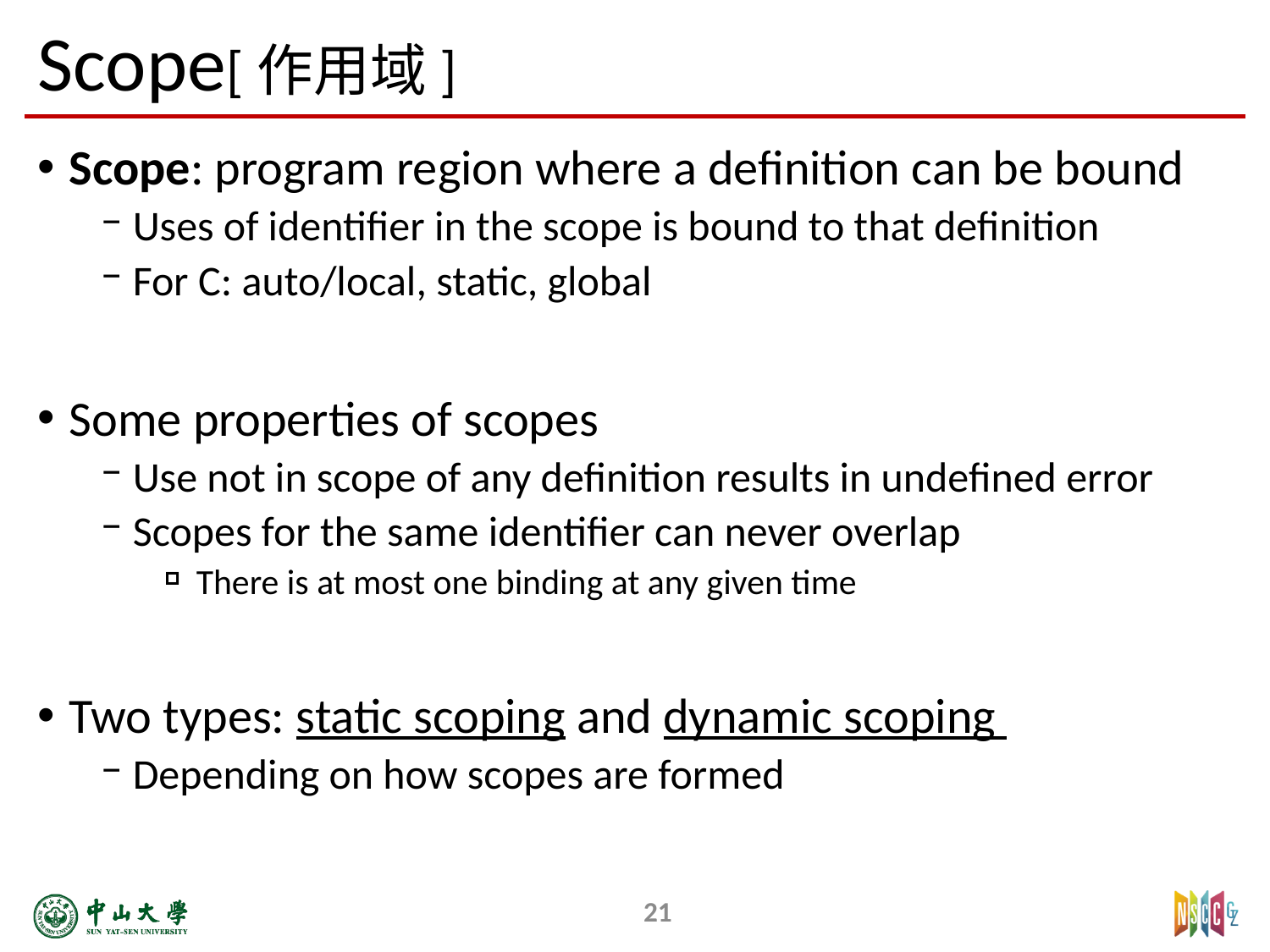

# Scope[作用域]
Scope: program region where a definition can be bound ­
Uses of identifier in the scope is bound to that definition
For C: auto/local, static, global

Some properties of scopes
Use not in scope of any definition results in undefined error ­
Scopes for the same identifier can never overlap
There is at most one binding at any given time

Two types: static scoping and dynamic scoping ­
Depending on how scopes are formed
21